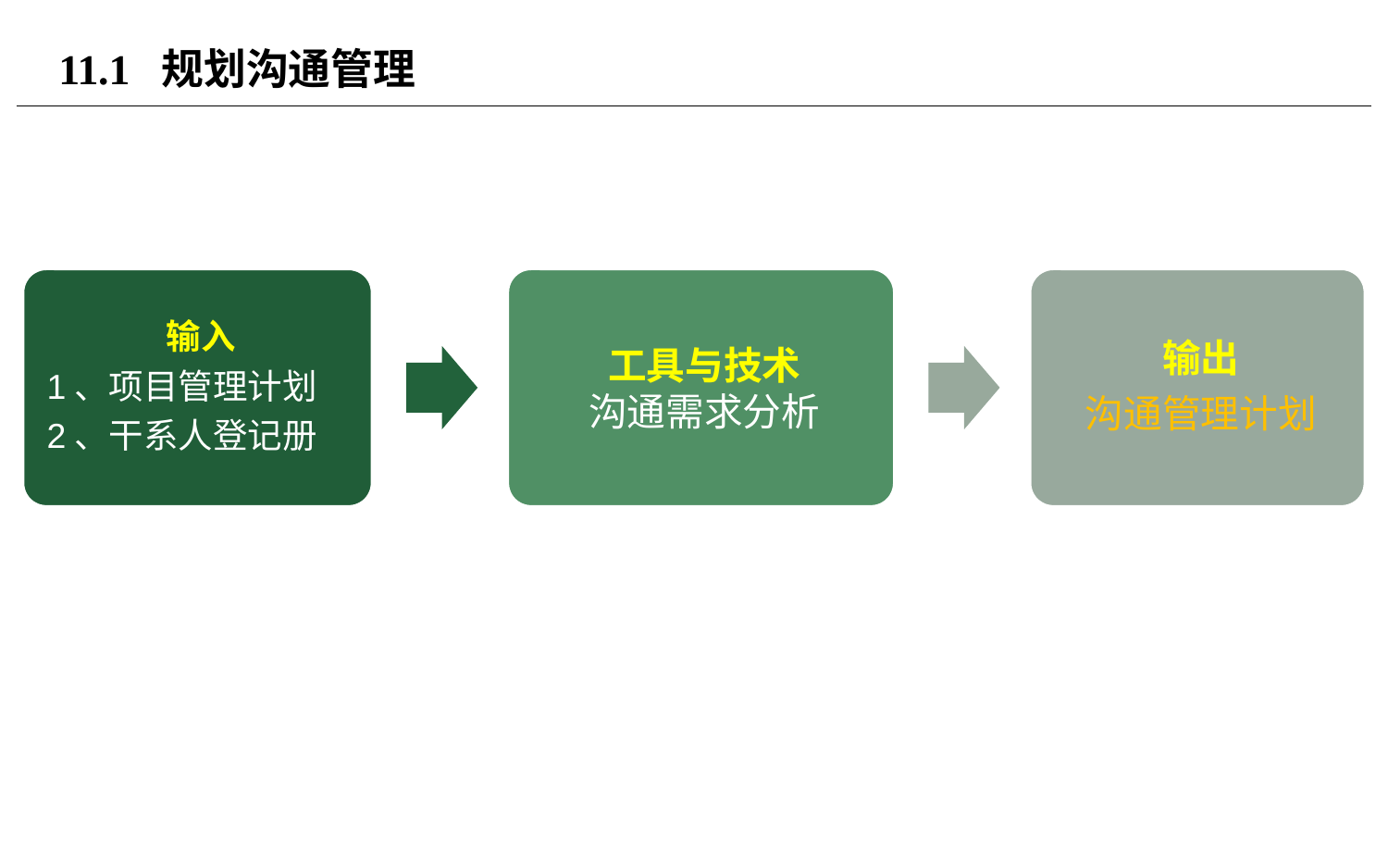

# 11.1  规划沟通管理

输入
1、项目管理计划
2、干系人登记册

工具与技术
沟通需求分析

输出
沟通管理计划